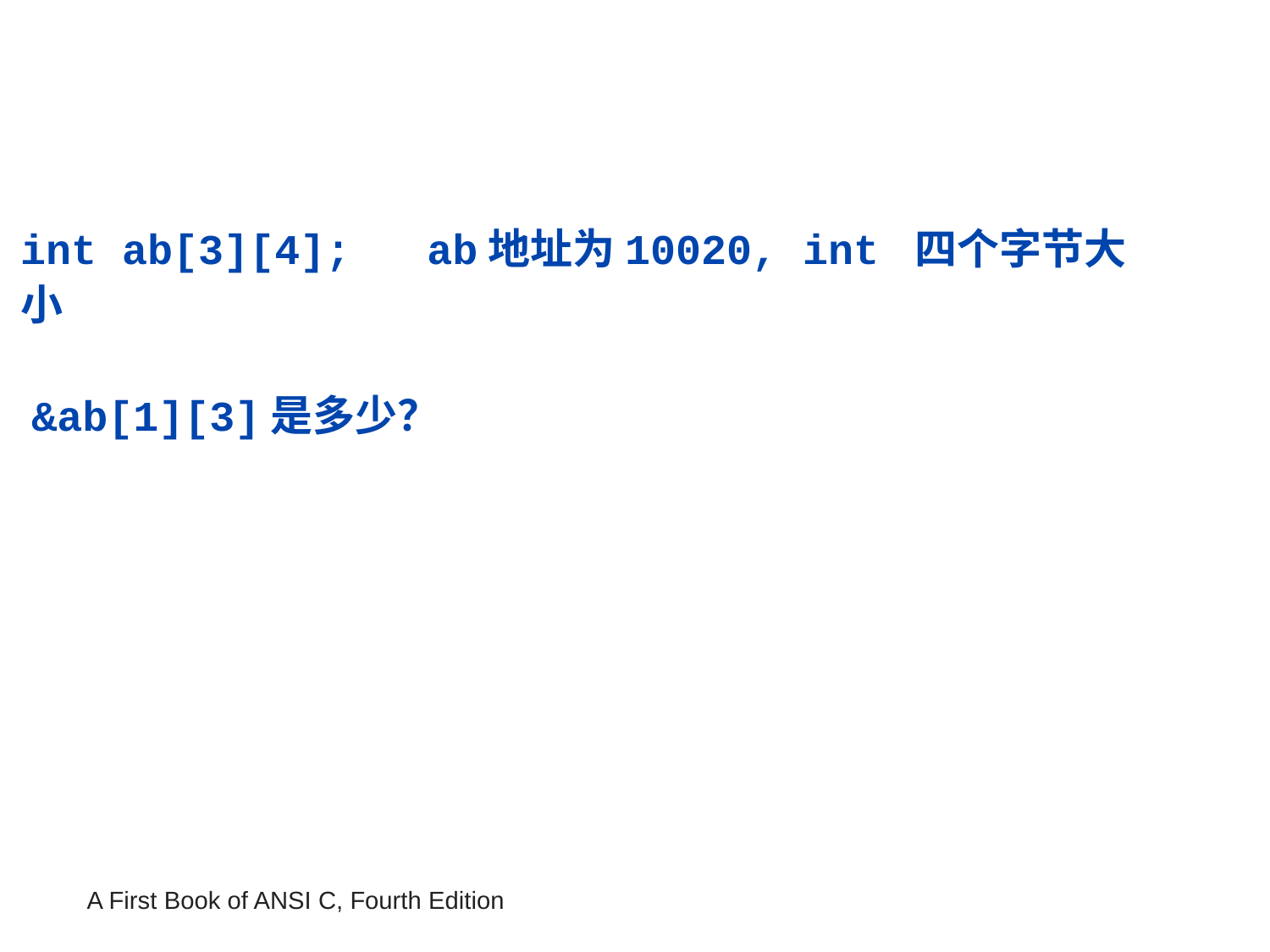

int ab[3][4];   ab地址为10020, int 四个字节大小
&ab[1][3]是多少？

A First Book of ANSI C, Fourth Edition
55